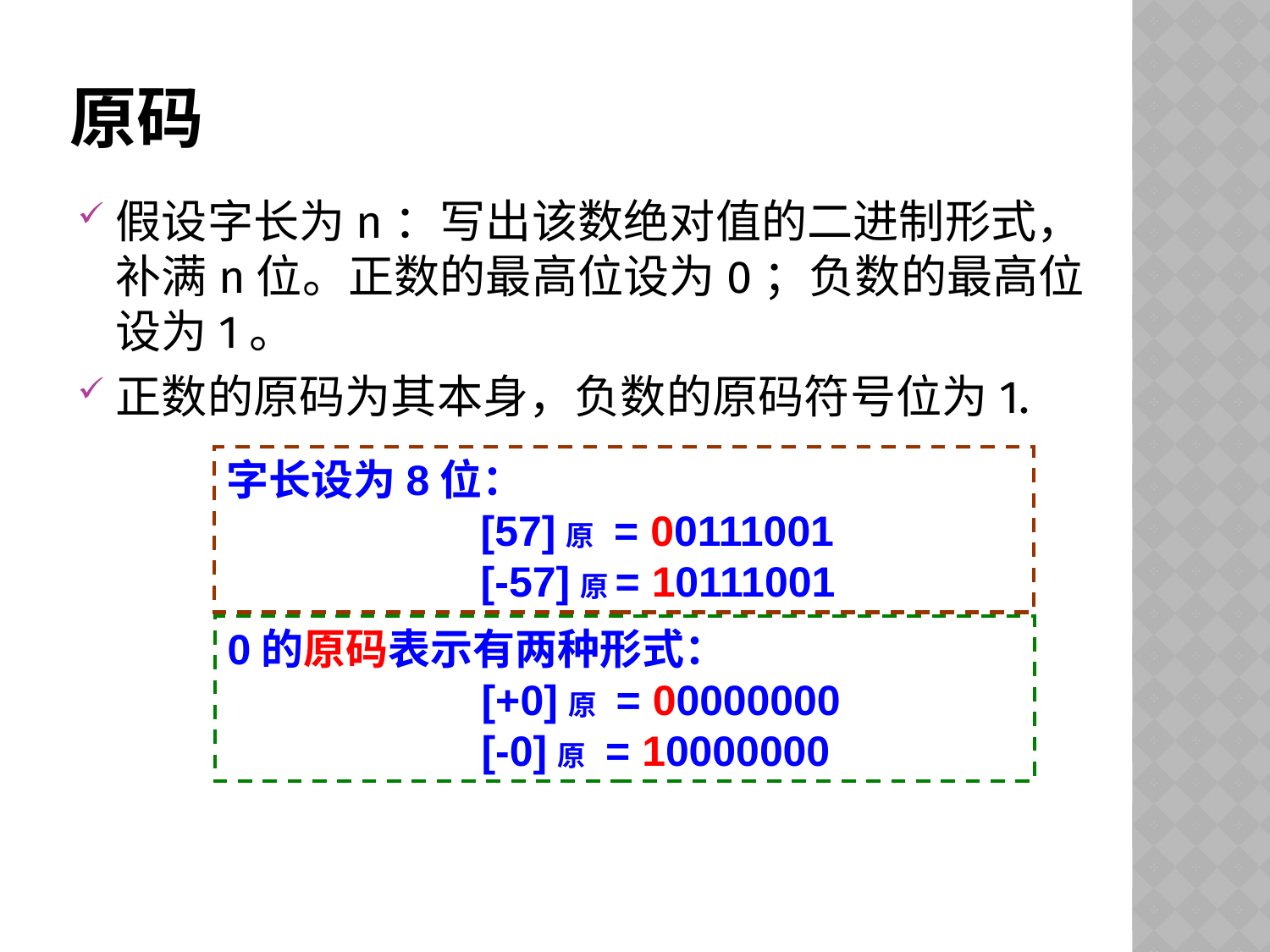

# 原码
假设字长为n：写出该数绝对值的二进制形式，补满n位。正数的最高位设为0；负数的最高位设为1。
正数的原码为其本身，负数的原码符号位为1.
字长设为8位：
       		[57]原 = 00111001
        		[-57]原= 10111001
0的原码表示有两种形式：
       		[+0]原 = 00000000
        		[-0]原 = 10000000